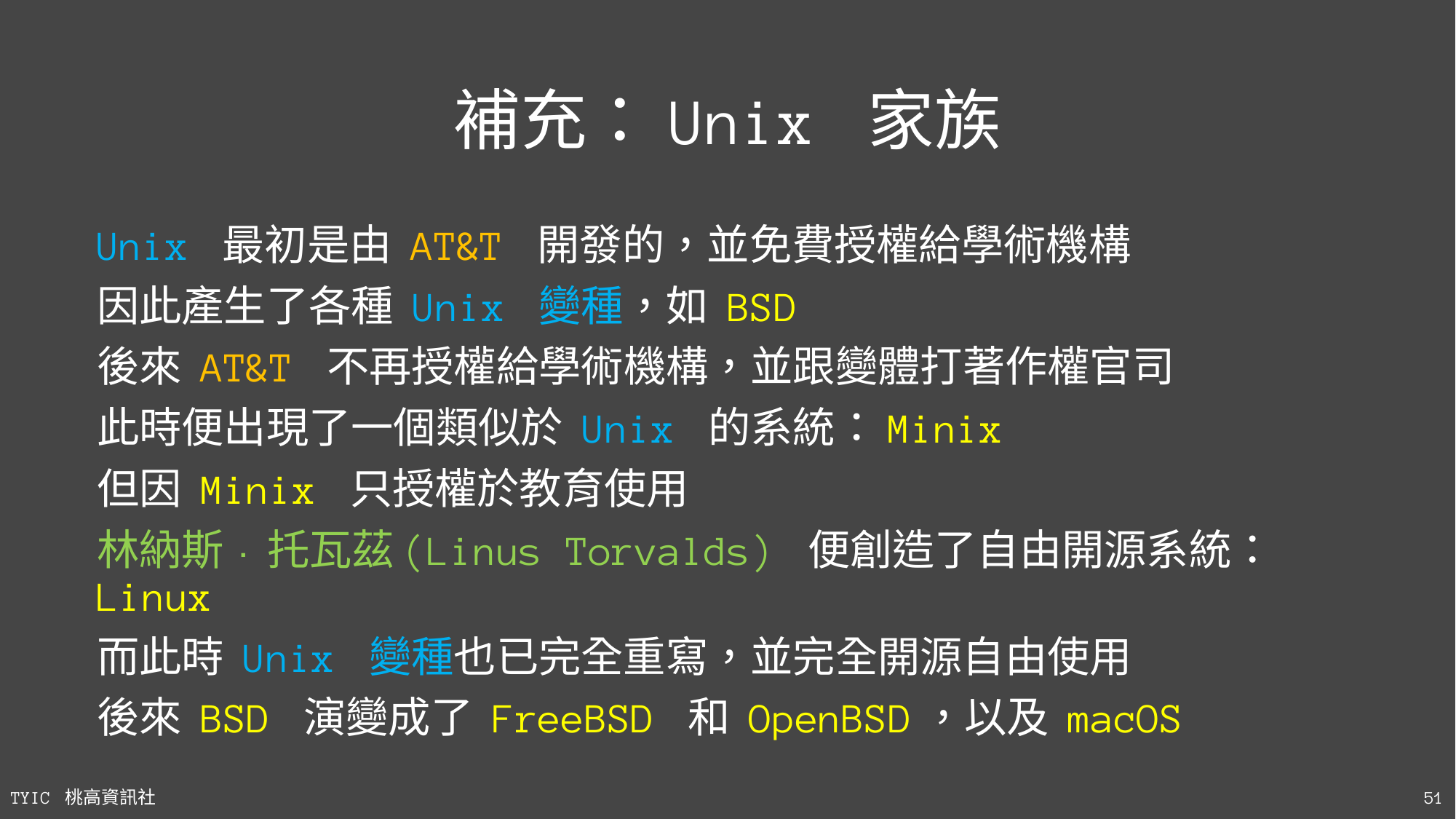

# 補充：Unix 家族
Unix 最初是由 AT&T 開發的，並免費授權給學術機構
因此產生了各種 Unix 變種，如 BSD
後來 AT&T 不再授權給學術機構，並跟變體打著作權官司
此時便出現了一個類似於 Unix 的系統：Minix
但因 Minix 只授權於教育使用
林納斯·托瓦茲(Linus Torvalds) 便創造了自由開源系統：Linux
而此時 Unix 變種也已完全重寫，並完全開源自由使用
後來 BSD 演變成了 FreeBSD 和 OpenBSD，以及 macOS